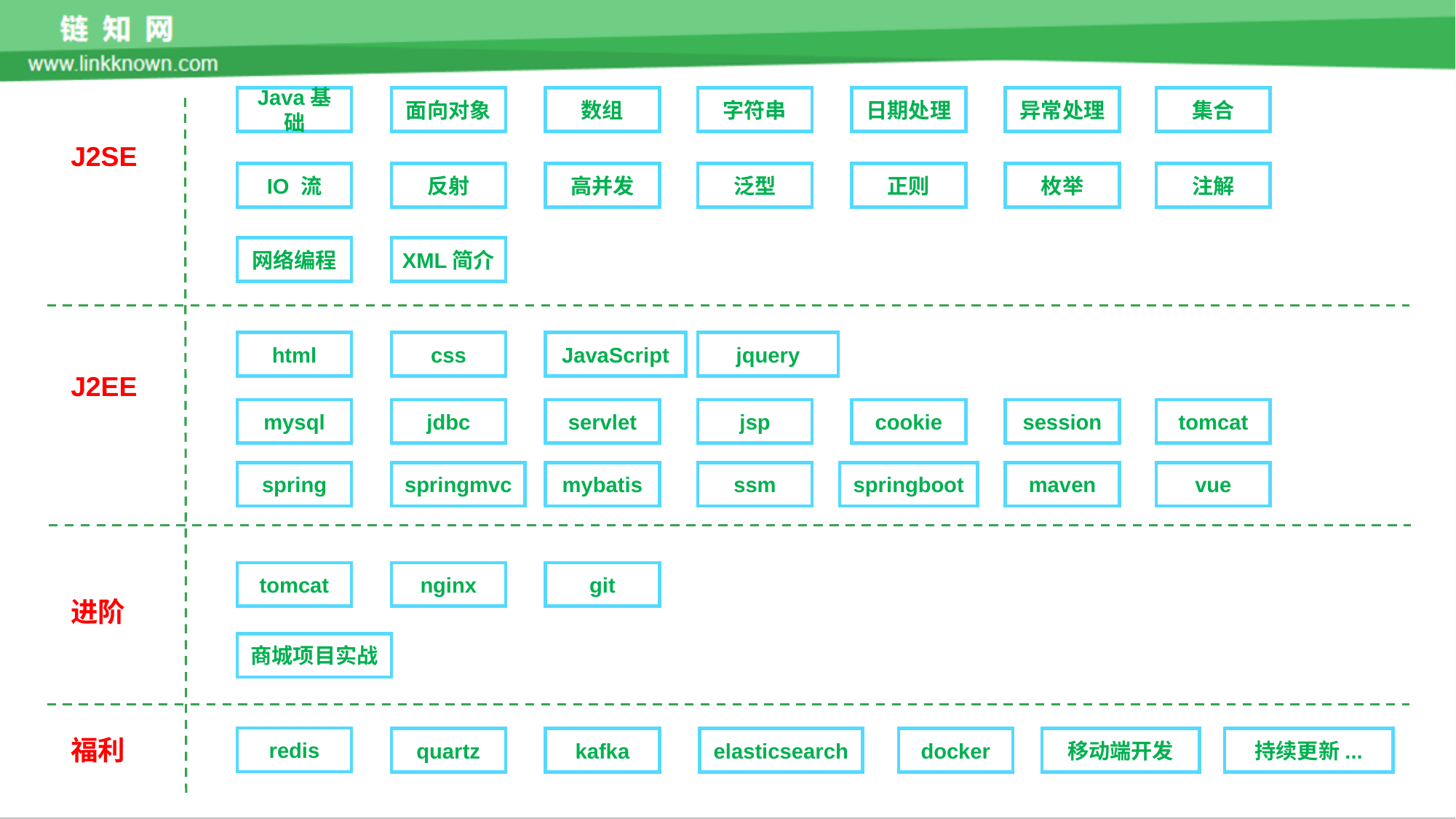

Java基础
面向对象
数组
字符串
日期处理
异常处理
集合
J2SE
IO 流
反射
高并发
泛型
正则
枚举
注解
网络编程
XML简介
html
css
JavaScript
jquery
J2EE
mysql
jdbc
servlet
jsp
cookie
session
tomcat
spring
springmvc
mybatis
ssm
springboot
maven
vue
tomcat
nginx
git
进阶
商城项目实战
福利
redis
quartz
kafka
elasticsearch
docker
移动端开发
持续更新...